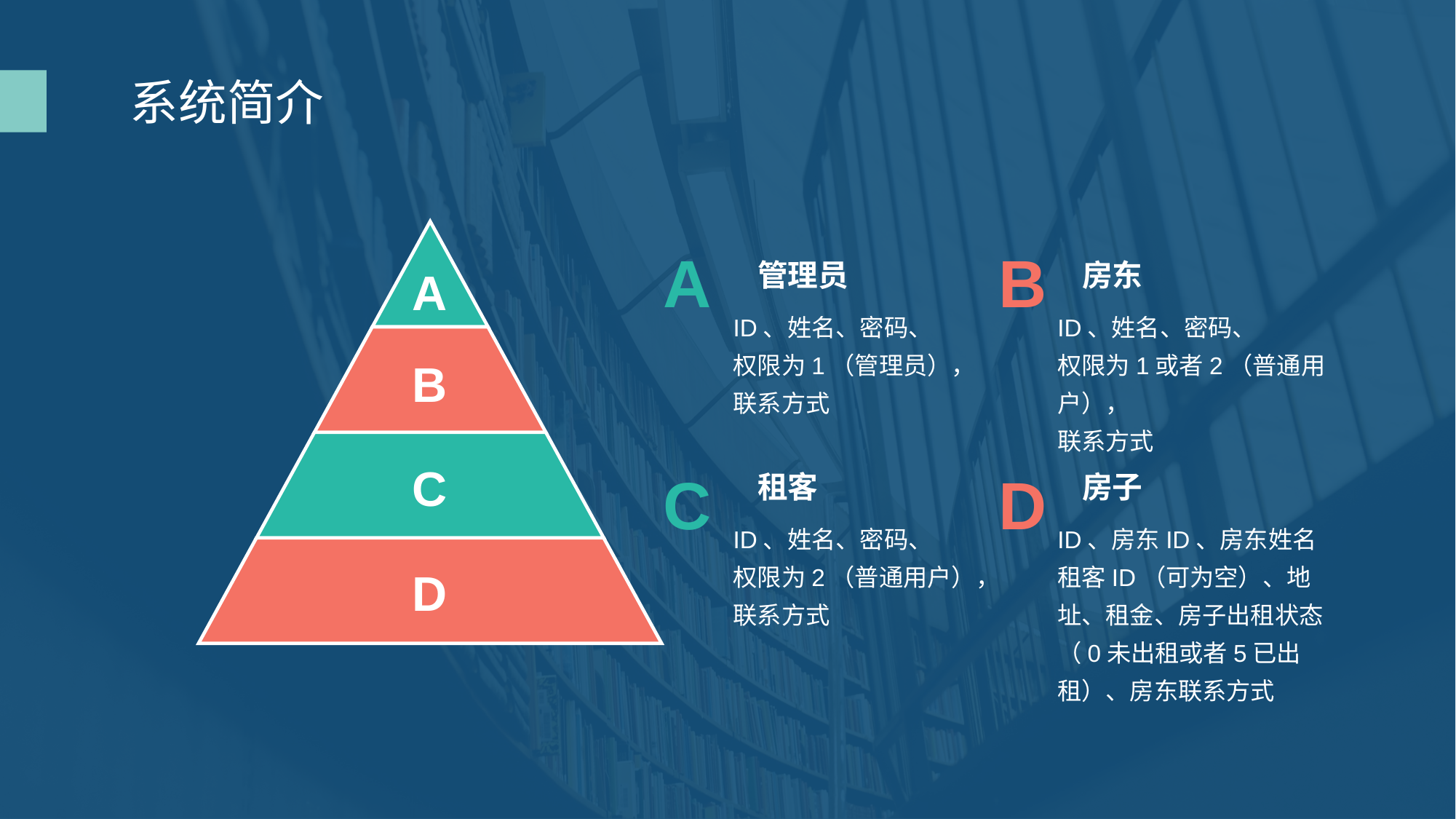

系统简介

A
B
管理员
房东
A
ID、姓名、密码、
权限为1（管理员），
联系方式
ID、姓名、密码、
权限为1或者2（普通用户），
联系方式
B
C
C
D
租客
房子
ID、姓名、密码、
权限为2（普通用户），
联系方式

ID、房东ID、房东姓名
租客ID（可为空）、地址、租金、房子出租状态
（0未出租或者5已出租）、房东联系方式
D